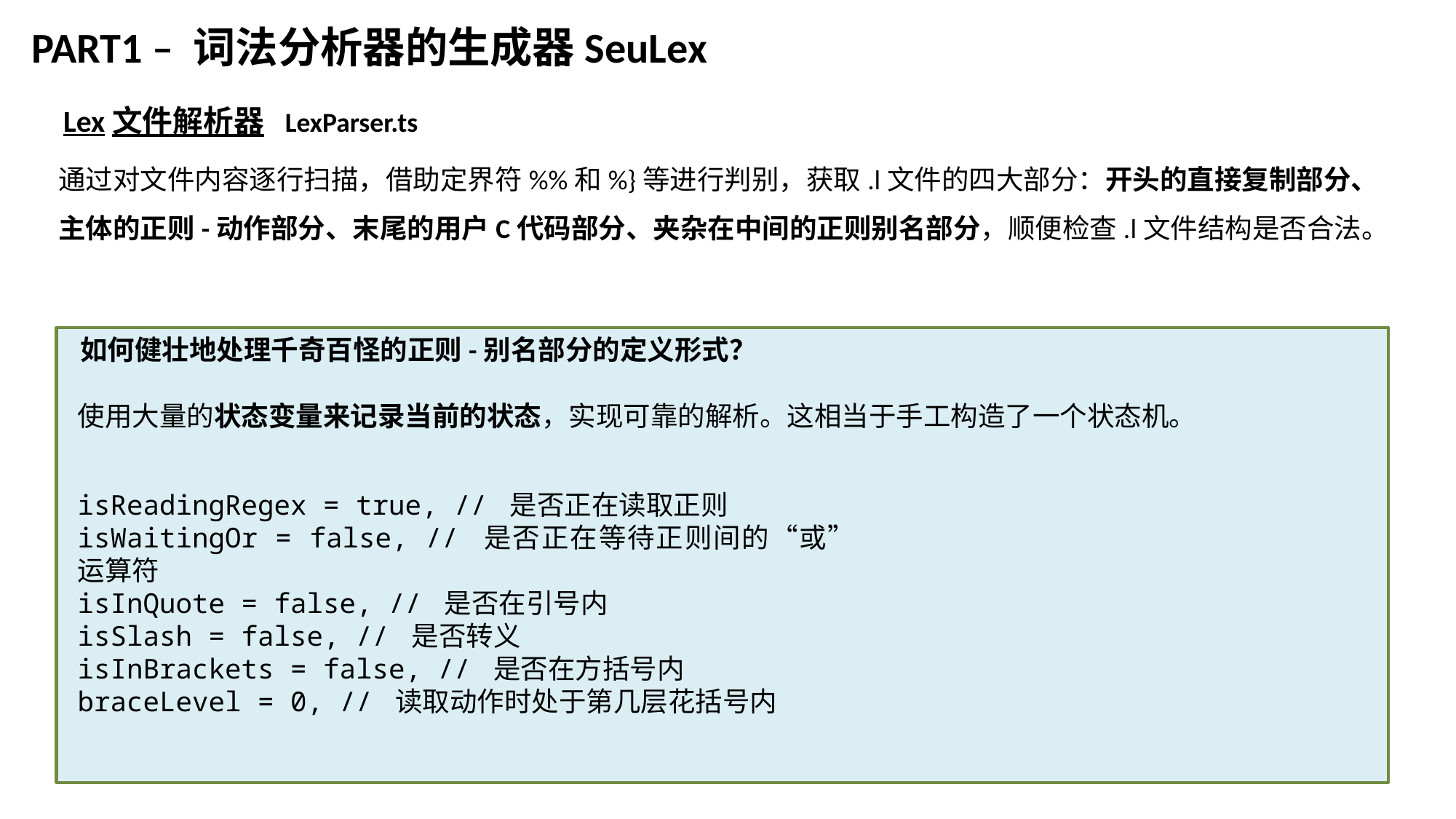

PART1 – 词法分析器的生成器SeuLex
Lex文件解析器  LexParser.ts
通过对文件内容逐行扫描，借助定界符%%和%}等进行判别，获取.l文件的四大部分：开头的直接复制部分、主体的正则-动作部分、末尾的用户C代码部分、夹杂在中间的正则别名部分，顺便检查.l文件结构是否合法。

如何健壮地处理千奇百怪的正则-别名部分的定义形式？
使用大量的状态变量来记录当前的状态，实现可靠的解析。这相当于手工构造了一个状态机。

isReadingRegex = true, // 是否正在读取正则
isWaitingOr = false, // 是否正在等待正则间的“或”运算符
isInQuote = false, // 是否在引号内
isSlash = false, // 是否转义
isInBrackets = false, // 是否在方括号内
braceLevel = 0, // 读取动作时处于第几层花括号内